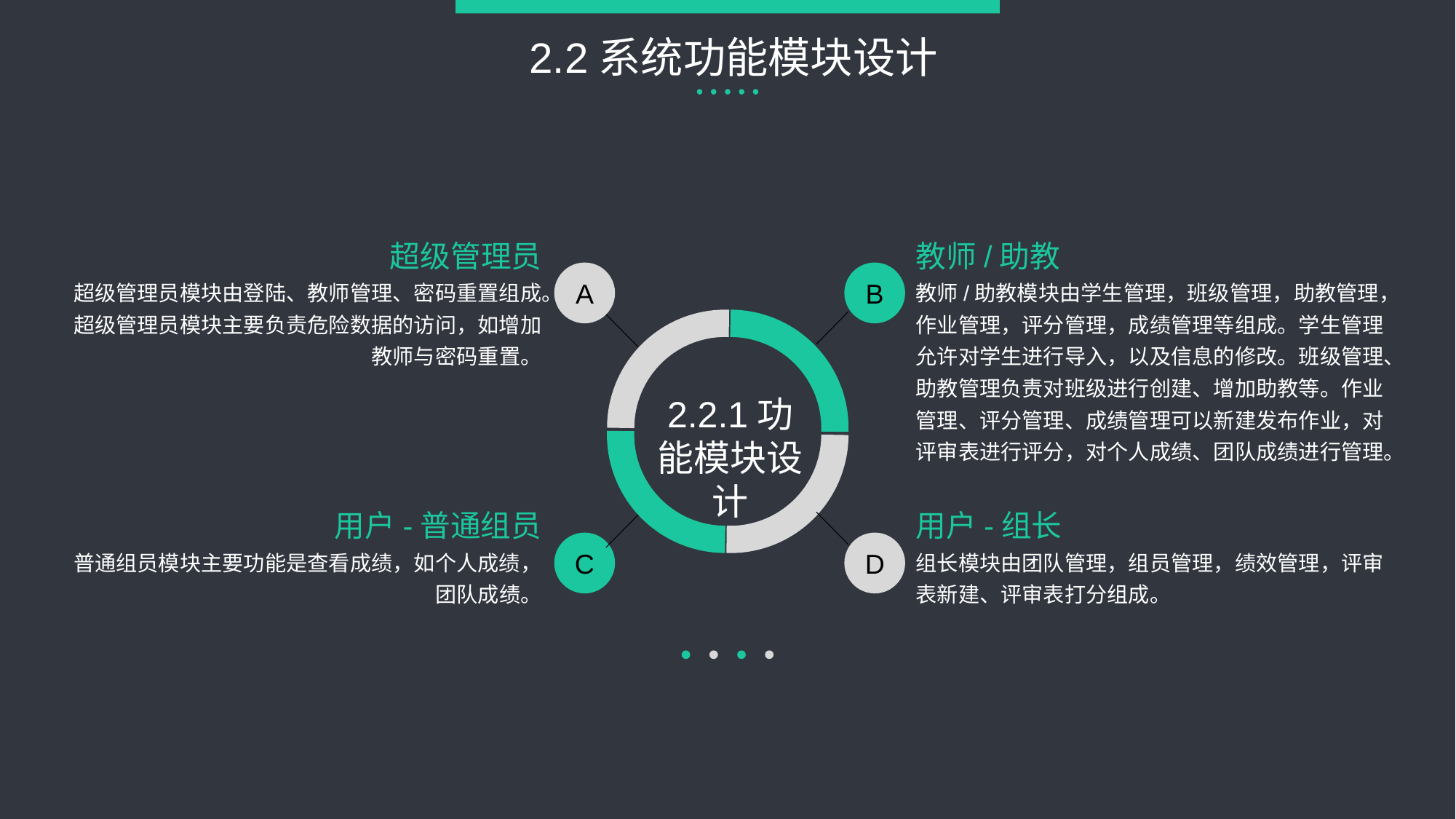

# 2.2系统功能模块设计
超级管理员
超级管理员模块由登陆、教师管理、密码重置组成。超级管理员模块主要负责危险数据的访问，如增加教师与密码重置。
教师/助教
教师/助教模块由学生管理，班级管理，助教管理，作业管理，评分管理，成绩管理等组成。学生管理允许对学生进行导入，以及信息的修改。班级管理、助教管理负责对班级进行创建、增加助教等。作业管理、评分管理、成绩管理可以新建发布作业，对评审表进行评分，对个人成绩、团队成绩进行管理。
A
B

2.2.1功能模块设计
用户-普通组员
普通组员模块主要功能是查看成绩，如个人成绩，团队成绩。
用户-组长
组长模块由团队管理，组员管理，绩效管理，评审表新建、评审表打分组成。
C
D